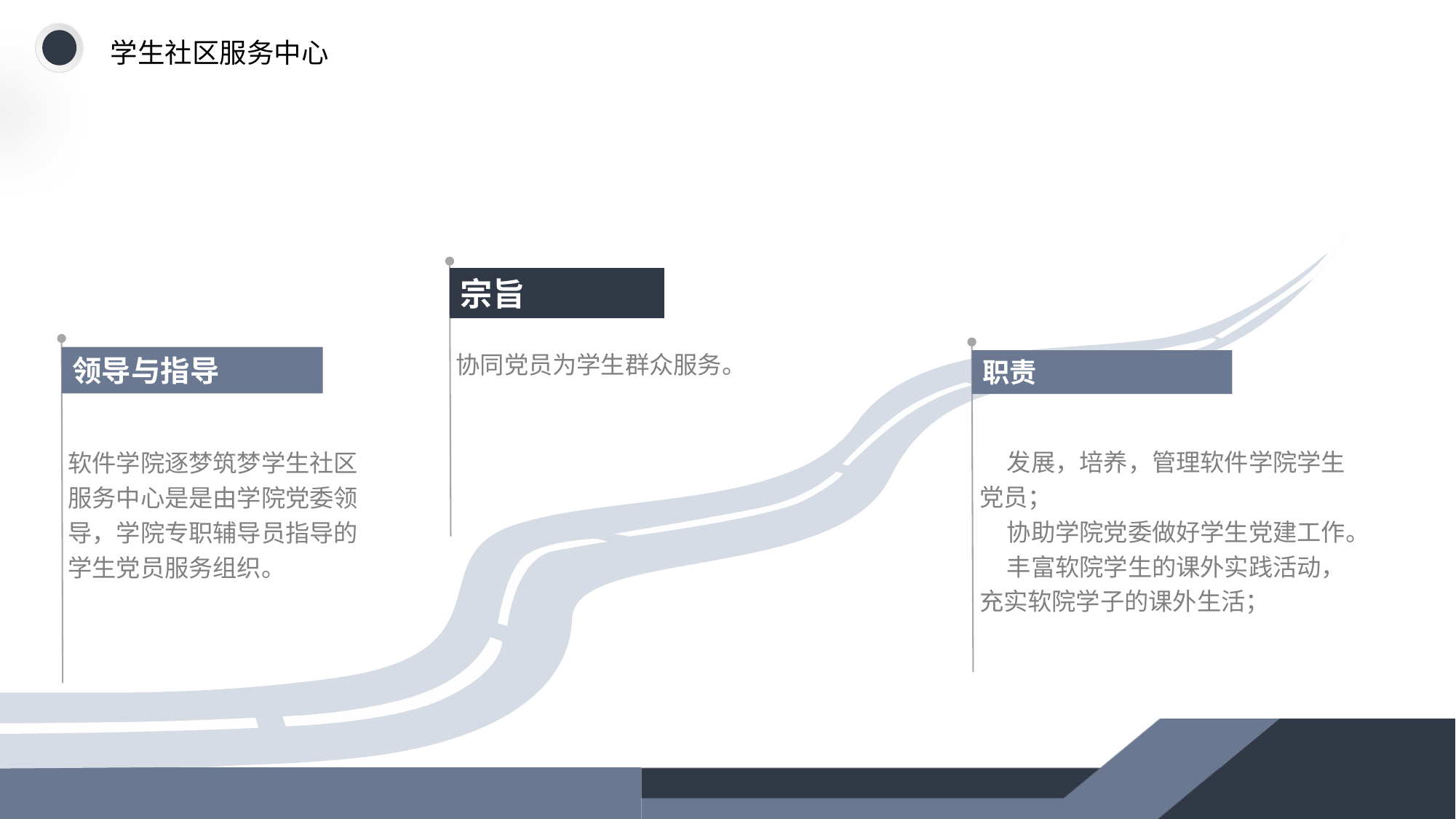

学生社区服务中心

宗旨
协同党员为学生群众服务。
领导与指导
软件学院逐梦筑梦学生社区服务中心是是由学院党委领导，学院专职辅导员指导的学生党员服务组织。
职责
    发展，培养，管理软件学院学生党员；
    协助学院党委做好学生党建工作。
    丰富软院学生的课外实践活动，充实软院学子的课外生活；